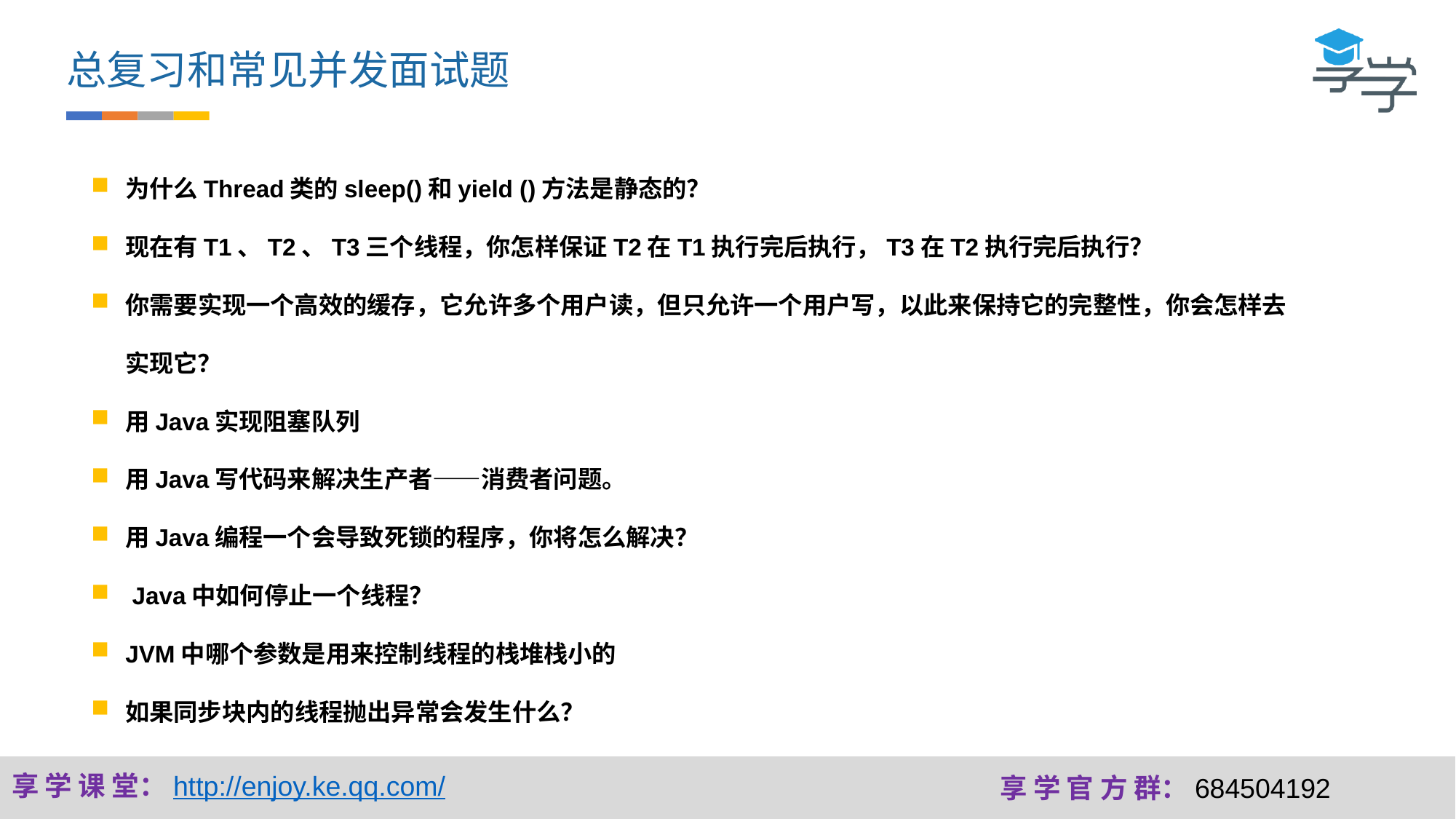

总复习和常见并发面试题

为什么Thread类的sleep()和yield ()方法是静态的？
现在有T1、T2、T3三个线程，你怎样保证T2在T1执行完后执行，T3在T2执行完后执行？
你需要实现一个高效的缓存，它允许多个用户读，但只允许一个用户写，以此来保持它的完整性，你会怎样去实现它？
用Java实现阻塞队列
用Java写代码来解决生产者——消费者问题。
用Java编程一个会导致死锁的程序，你将怎么解决？
 Java中如何停止一个线程？
JVM中哪个参数是用来控制线程的栈堆栈小的
如果同步块内的线程抛出异常会发生什么？